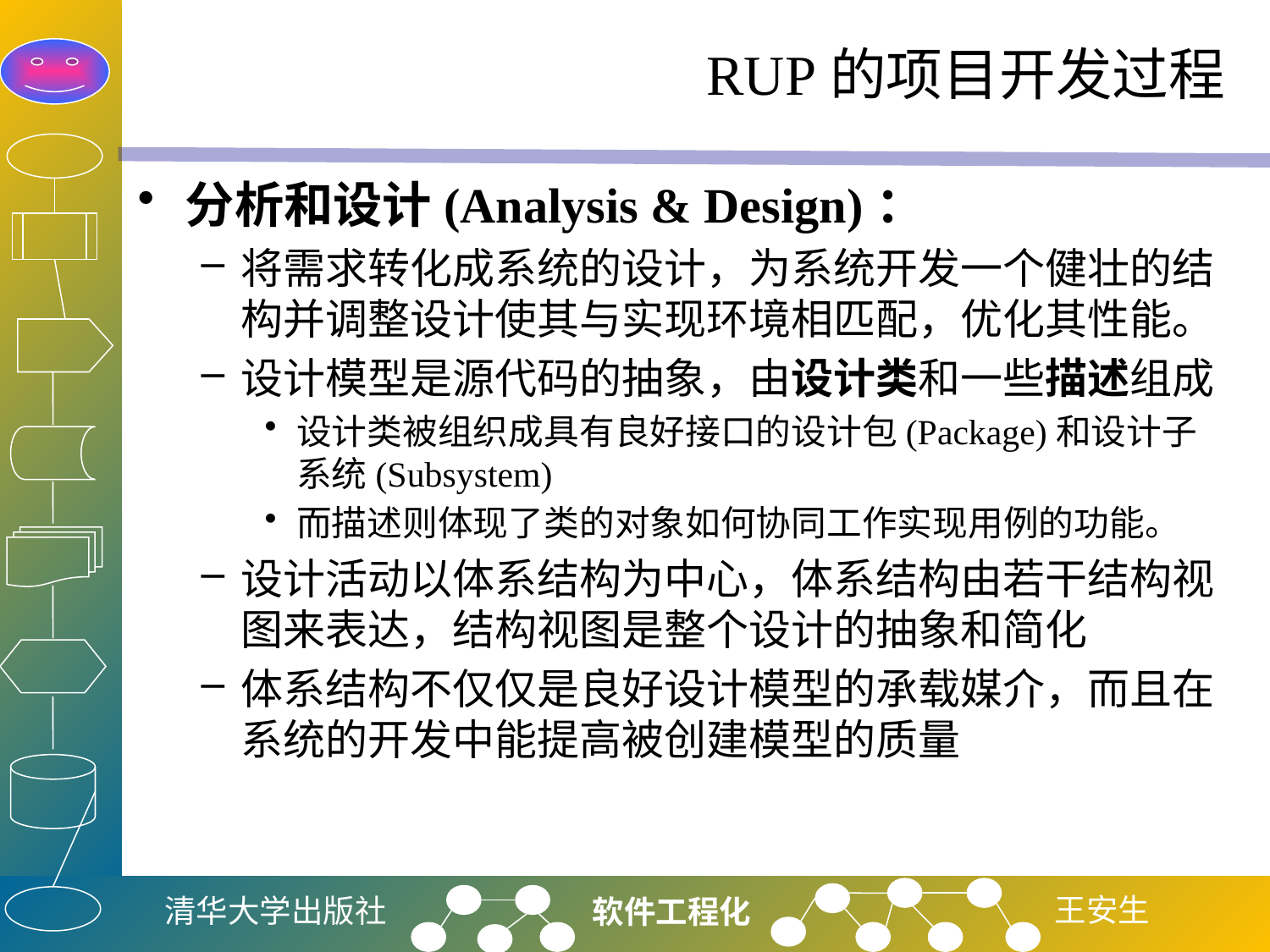

# RUP的项目开发过程
分析和设计(Analysis & Design)：
将需求转化成系统的设计，为系统开发一个健壮的结构并调整设计使其与实现环境相匹配，优化其性能。
设计模型是源代码的抽象，由设计类和一些描述组成
设计类被组织成具有良好接口的设计包(Package)和设计子系统(Subsystem)
而描述则体现了类的对象如何协同工作实现用例的功能。
设计活动以体系结构为中心，体系结构由若干结构视图来表达，结构视图是整个设计的抽象和简化
体系结构不仅仅是良好设计模型的承载媒介，而且在系统的开发中能提高被创建模型的质量